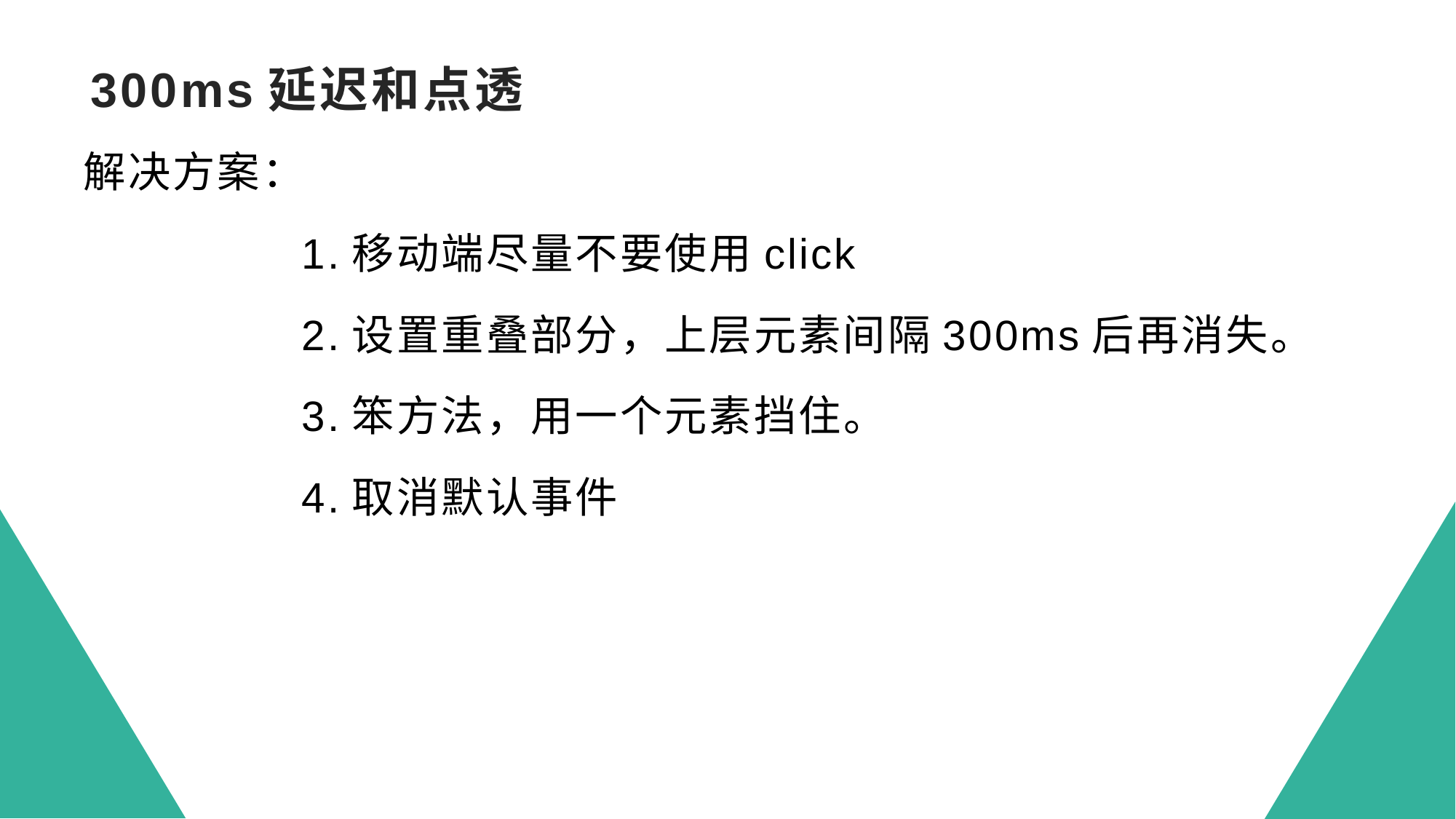

# 300ms延迟和点透
解决方案：
		1.移动端尽量不要使用click
		2.设置重叠部分，上层元素间隔300ms后再消失。
		3.笨方法，用一个元素挡住。
		4.取消默认事件